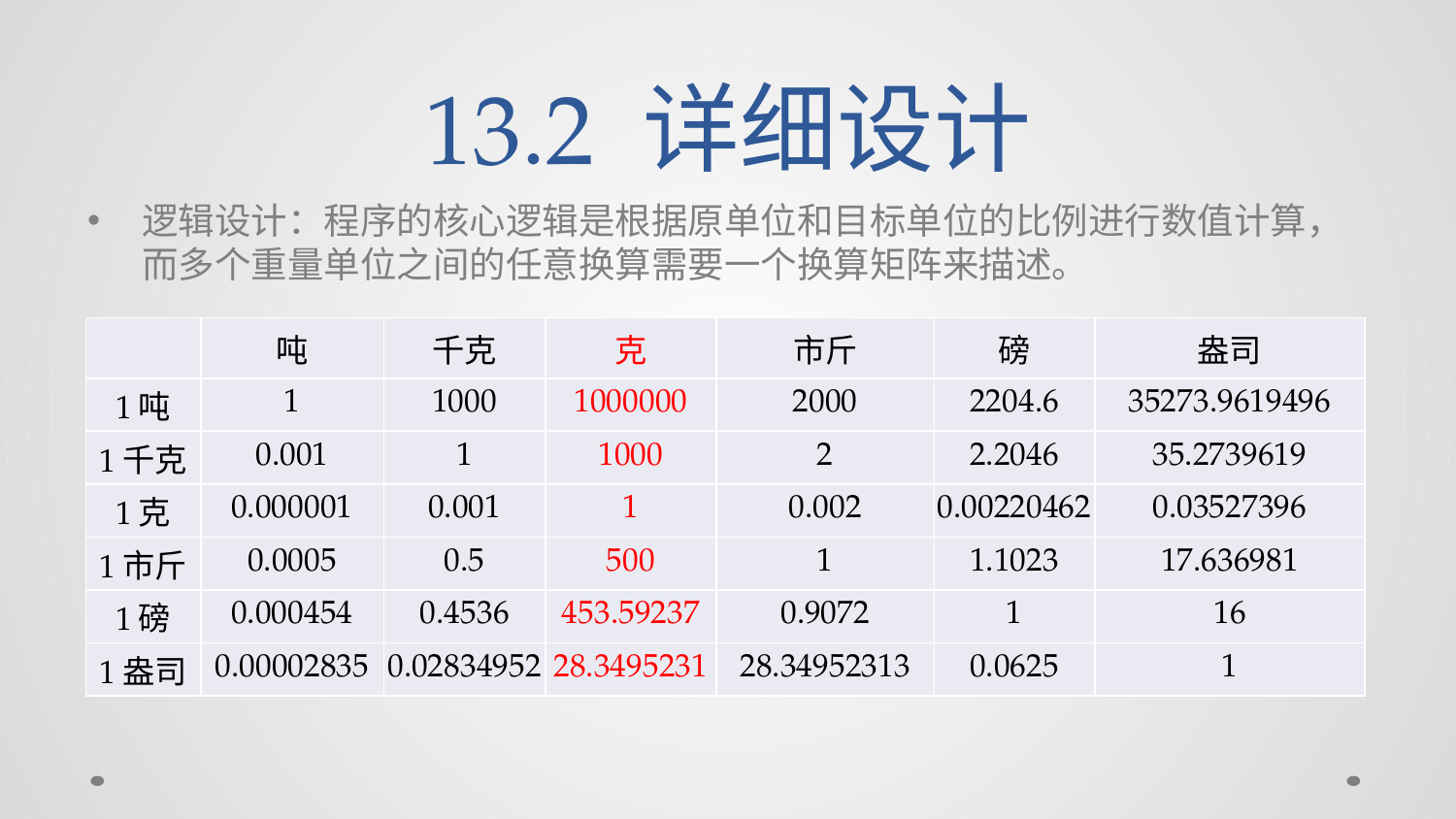

# 13.2 详细设计
逻辑设计：程序的核心逻辑是根据原单位和目标单位的比例进行数值计算，而多个重量单位之间的任意换算需要一个换算矩阵来描述。

|  | 吨 | 千克 | 克 | 市斤 | 磅 | 盎司 |
| --- | --- | --- | --- | --- | --- | --- |
| 1吨 | 1 | 1000 | 1000000 | 2000 | 2204.6 | 35273.9619496 |
| 1千克 | 0.001 | 1 | 1000 | 2 | 2.2046 | 35.2739619 |
| 1克 | 0.000001 | 0.001 | 1 | 0.002 | 0.00220462 | 0.03527396 |
| 1市斤 | 0.0005 | 0.5 | 500 | 1 | 1.1023 | 17.636981 |
| 1磅 | 0.000454 | 0.4536 | 453.59237 | 0.9072 | 1 | 16 |
| 1盎司 | 0.00002835 | 0.02834952 | 28.3495231 | 28.34952313 | 0.0625 | 1 |